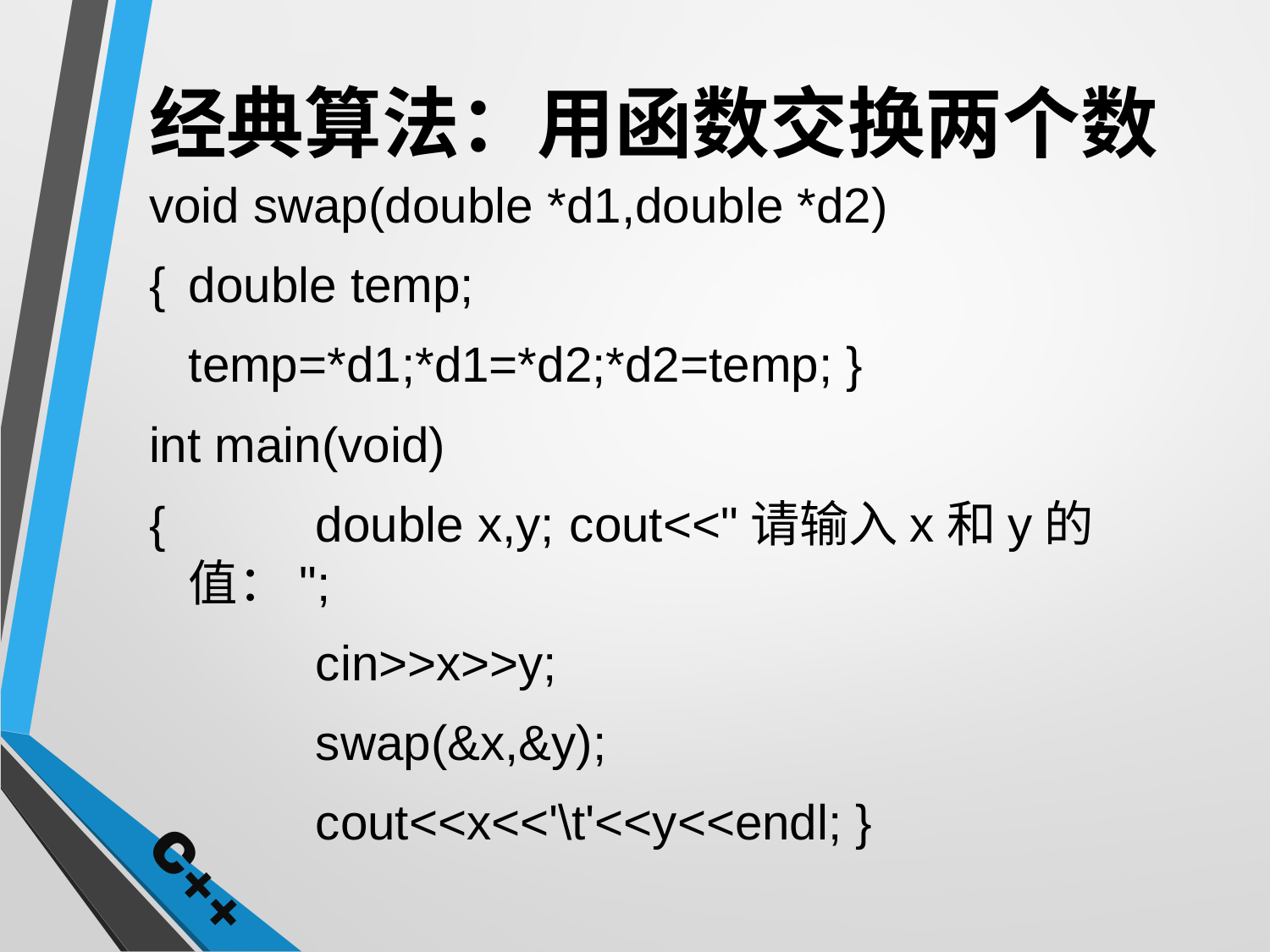

# 经典算法：用函数交换两个数

void swap(double *d1,double *d2)
{	double temp;
	temp=*d1;*d1=*d2;*d2=temp; }
int main(void)
{		double x,y;	cout<<"请输入x和y的值：";
		cin>>x>>y;
		swap(&x,&y);
		cout<<x<<'\t'<<y<<endl; }